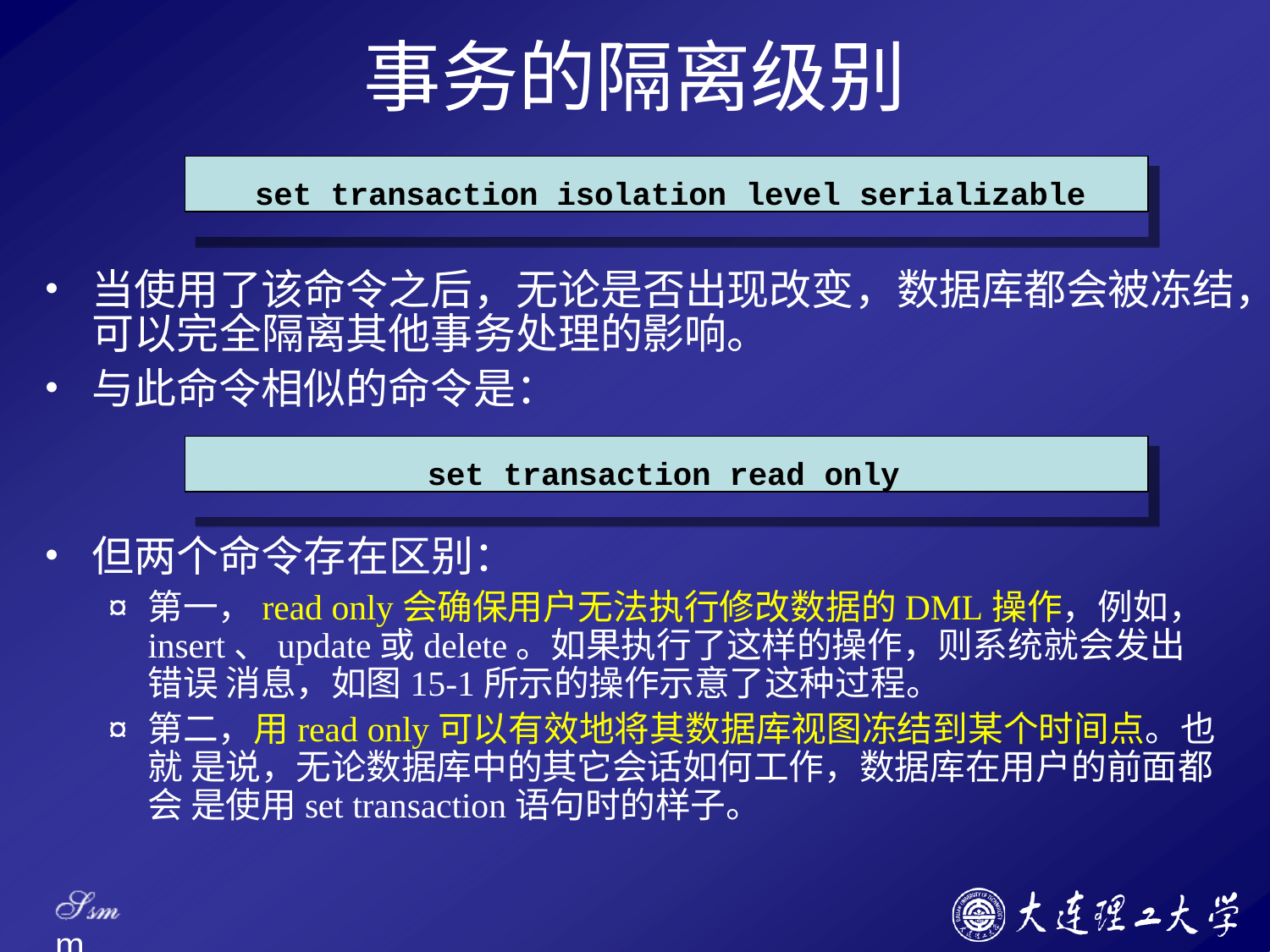

# 事务的隔离级别
set transaction isolation level serializable

当使用了该命令之后，无论是否出现改变，数据库都会被冻结， 可以完全隔离其他事务处理的影响。
与此命令相似的命令是：
set transaction read only

但两个命令存在区别：
¤	第一，read only会确保用户无法执行修改数据的DML操作，例如，  insert、update或delete。如果执行了这样的操作，则系统就会发出错误 消息，如图15-1所示的操作示意了这种过程。
¤	第二，用read only可以有效地将其数据库视图冻结到某个时间点。也就 是说，无论数据库中的其它会话如何工作，数据库在用户的前面都会 是使用set transaction语句时的样子。

Ssm